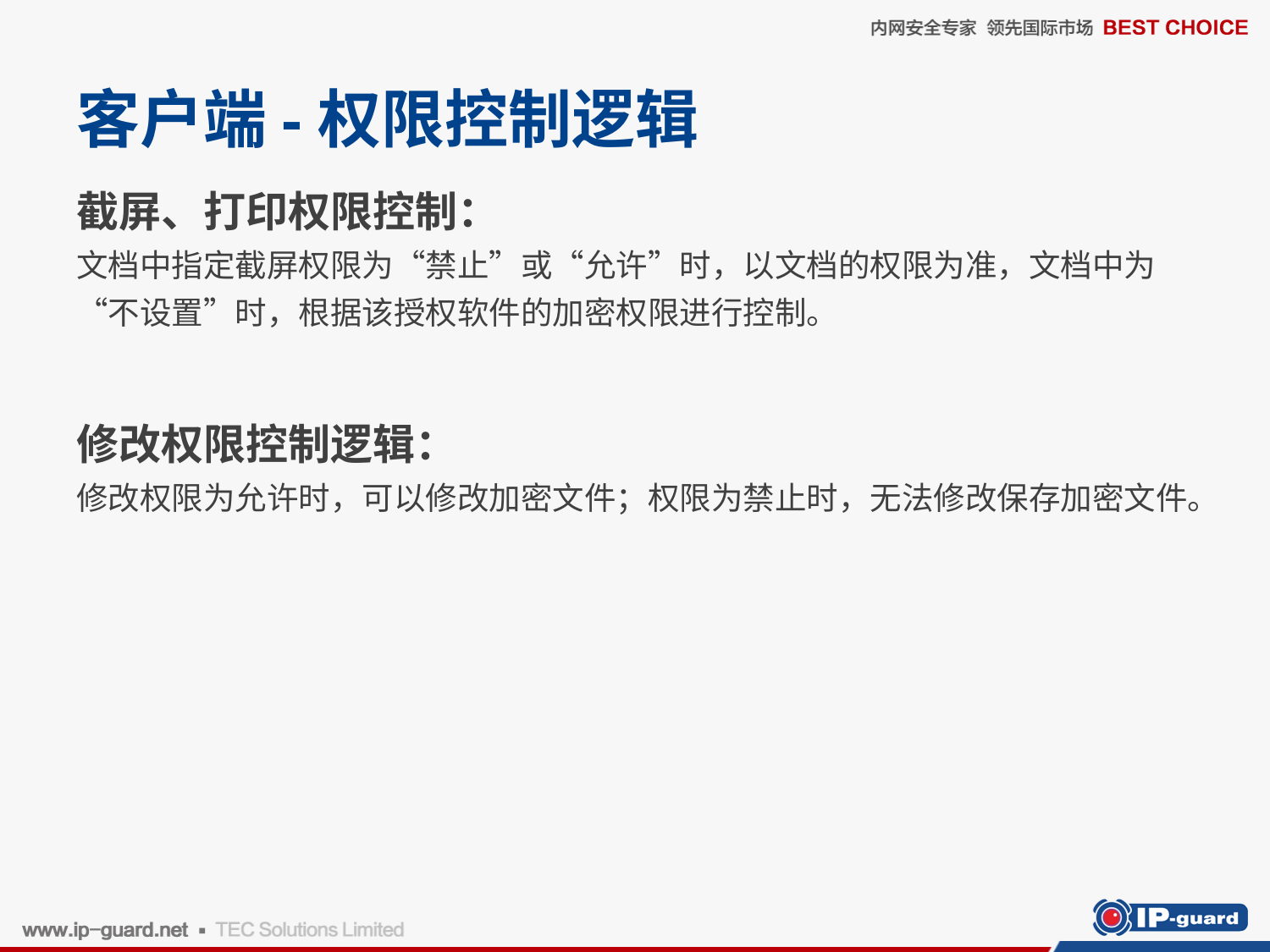

# 客户端-权限控制逻辑
截屏、打印权限控制：
文档中指定截屏权限为“禁止”或“允许”时，以文档的权限为准，文档中为“不设置”时，根据该授权软件的加密权限进行控制。

修改权限控制逻辑：
修改权限为允许时，可以修改加密文件；权限为禁止时，无法修改保存加密文件。